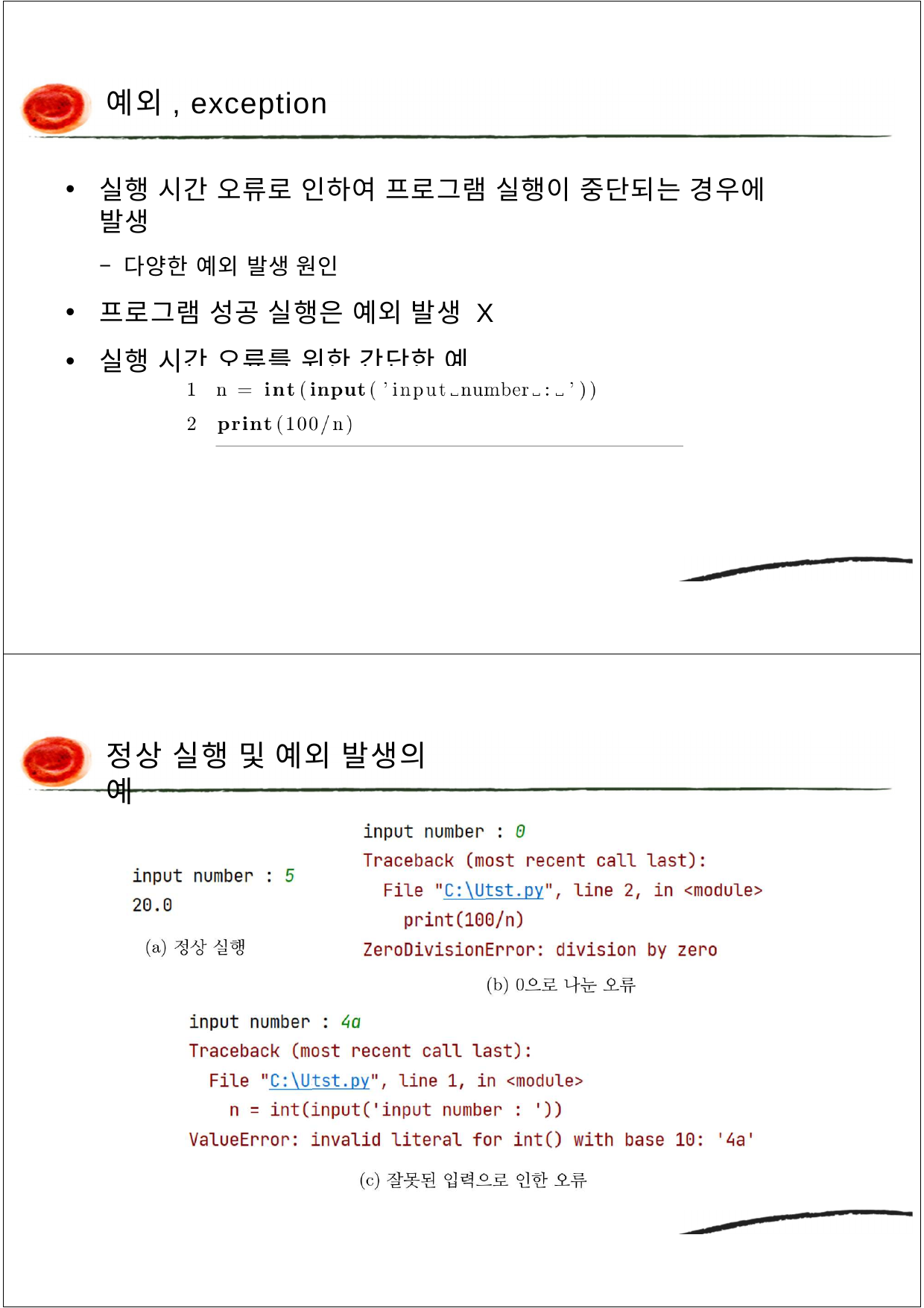

예외, exception

실행 시간 오류로 인하여 프로그램 실행이 중단되는 경우에 발생
– 다양한 예외 발생 원인
프로그램 성공 실행은 예외 발생 X
실행 시간 오류를 위한 간단한 예

정상 실행 및 예외 발생의 예